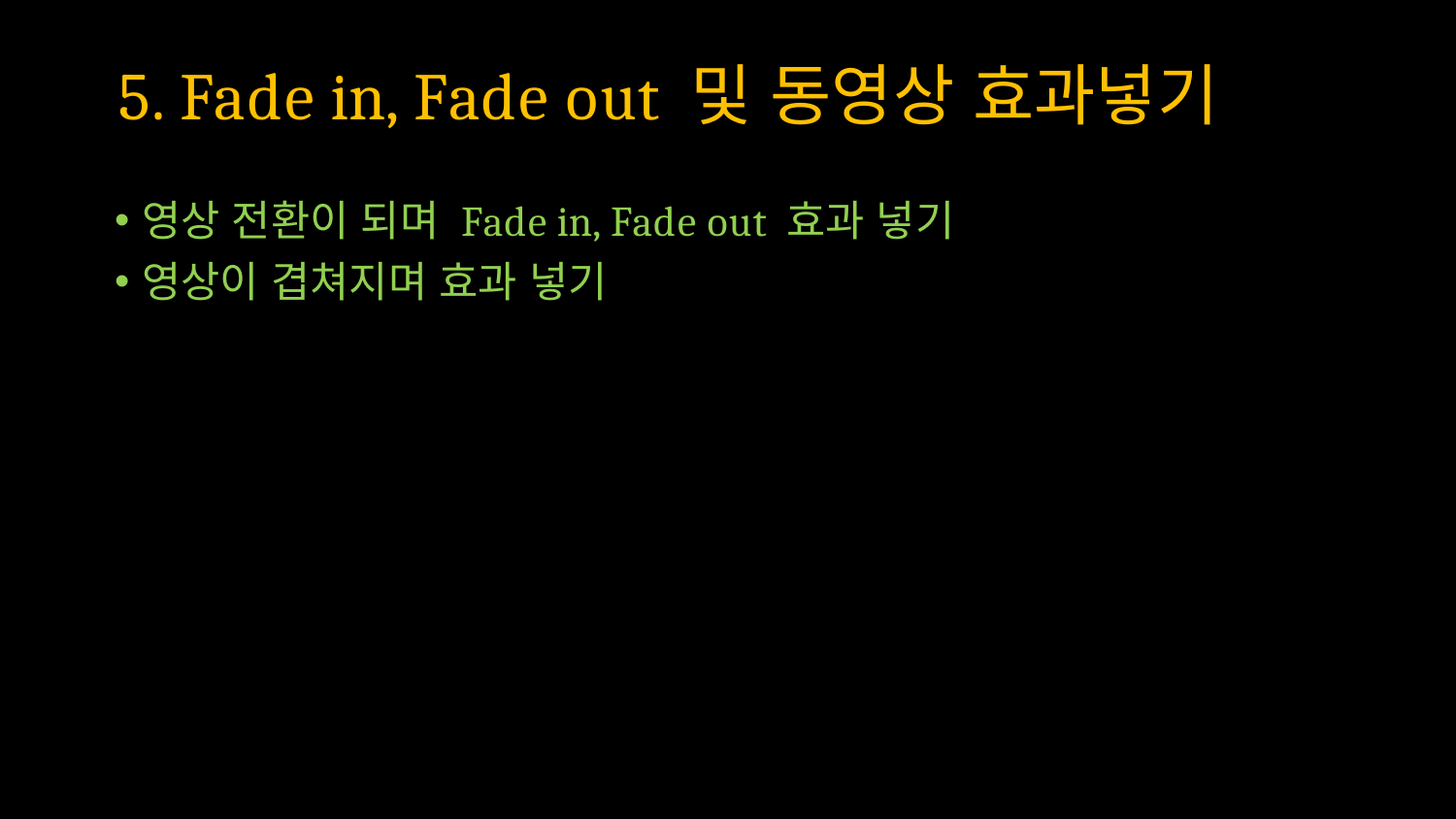

# 5. Fade in, Fade out 및 동영상 효과넣기
영상 전환이 되며 Fade in, Fade out 효과 넣기
영상이 겹쳐지며 효과 넣기